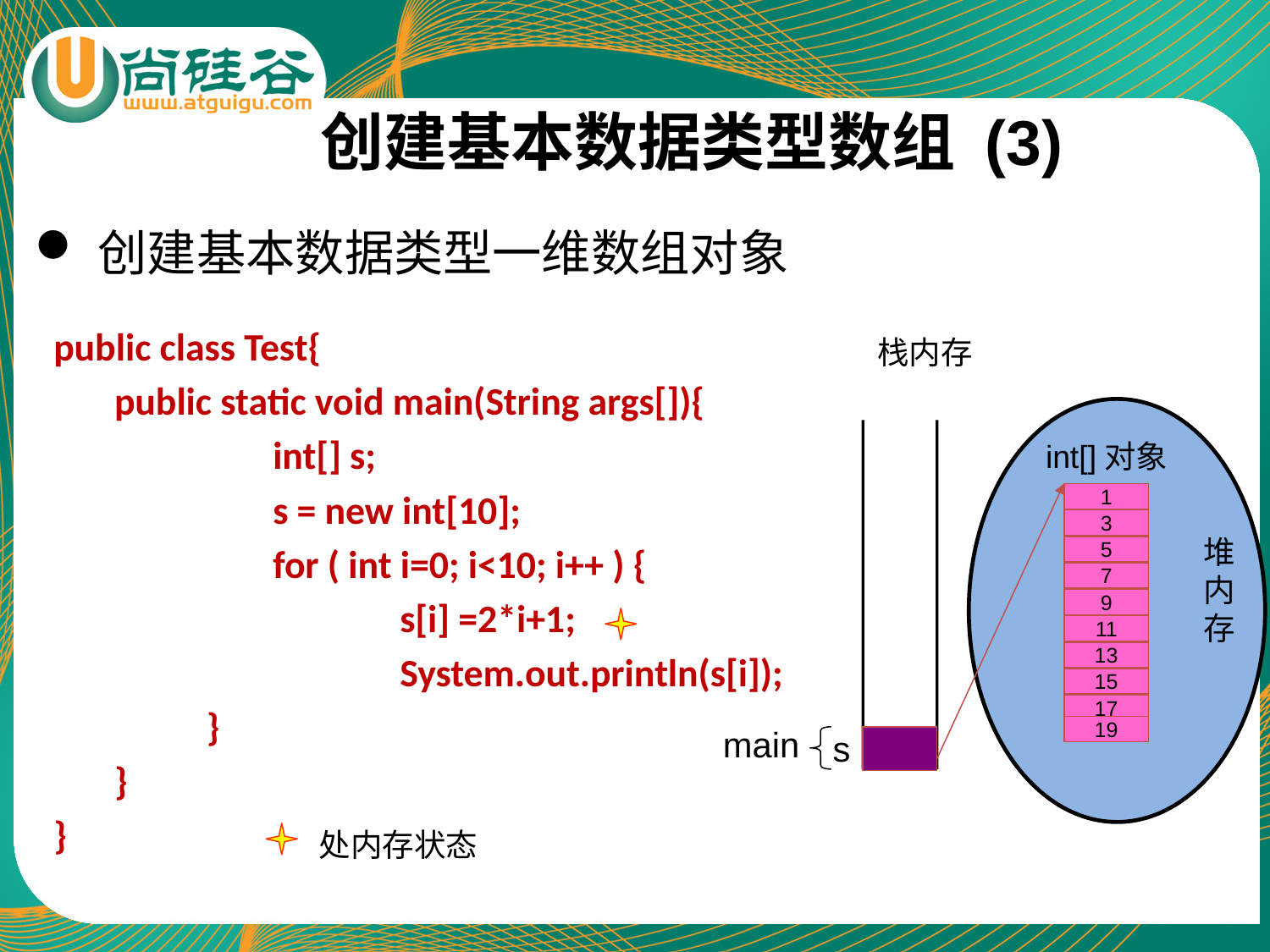

# 创建基本数据类型数组 (3)
创建基本数据类型一维数组对象
    public class Test{
           public static void main(String args[]){
      	  	int[] s;
      	  	s = new int[10];
      	 	for ( int i=0; i<10; i++ ) {
            	     		s[i] =2*i+1;
	            		System.out.println(s[i]);
      	       }
           }
    }
栈内存

int[]对象

1
3
堆内存
5
7
9

11
13
15
17
main
19
s

处内存状态